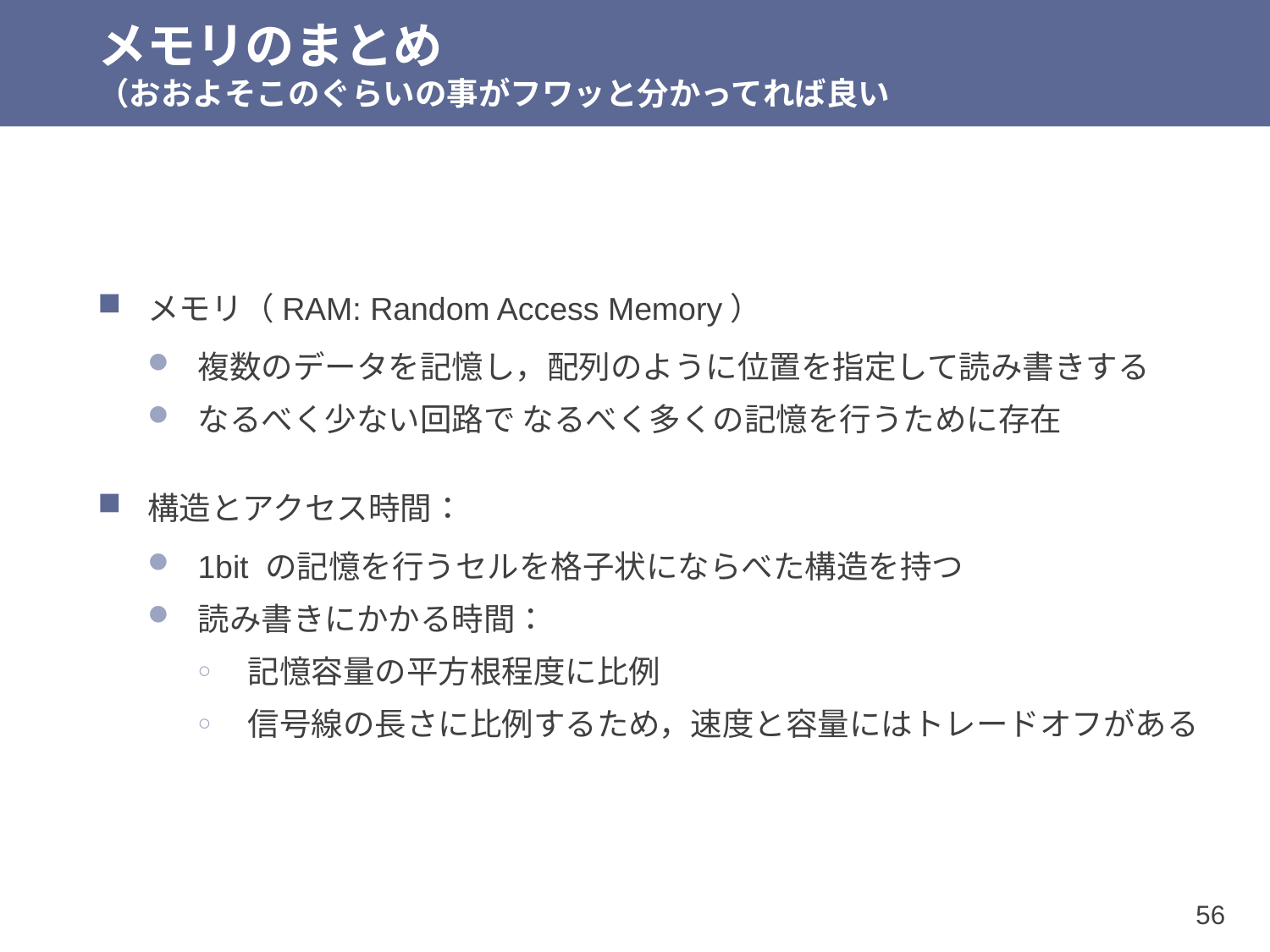

# メモリのまとめ （おおよそこのぐらいの事がフワッと分かってれば良い
メモリ（RAM: Random Access Memory）
複数のデータを記憶し，配列のように位置を指定して読み書きする
なるべく少ない回路で なるべく多くの記憶を行うために存在
構造とアクセス時間：
1bit の記憶を行うセルを格子状にならべた構造を持つ
読み書きにかかる時間：
記憶容量の平方根程度に比例
信号線の長さに比例するため，速度と容量にはトレードオフがある